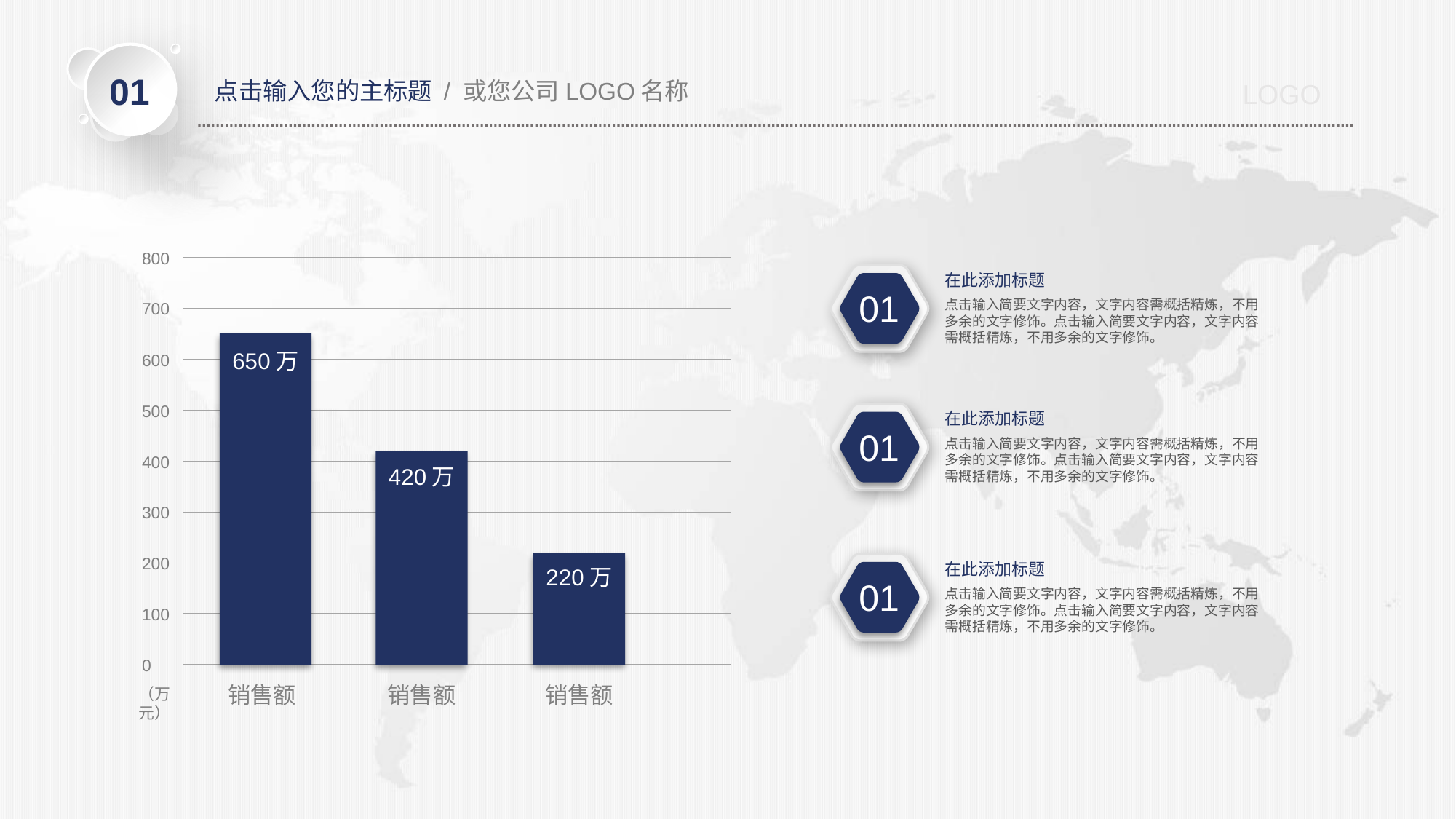

01

点击输入您的主标题 / 或您公司LOGO名称
LOGO
800
在此添加标题

点击输入简要文字内容，文字内容需概括精炼，不用多余的文字修饰。点击输入简要文字内容，文字内容需概括精炼，不用多余的文字修饰。

01
700

650万
600
500
在此添加标题

点击输入简要文字内容，文字内容需概括精炼，不用多余的文字修饰。点击输入简要文字内容，文字内容需概括精炼，不用多余的文字修饰。

01
400

420万
300
200
在此添加标题

点击输入简要文字内容，文字内容需概括精炼，不用多余的文字修饰。点击输入简要文字内容，文字内容需概括精炼，不用多余的文字修饰。

01

220万
100
0
销售额
销售额
销售额
（万元）